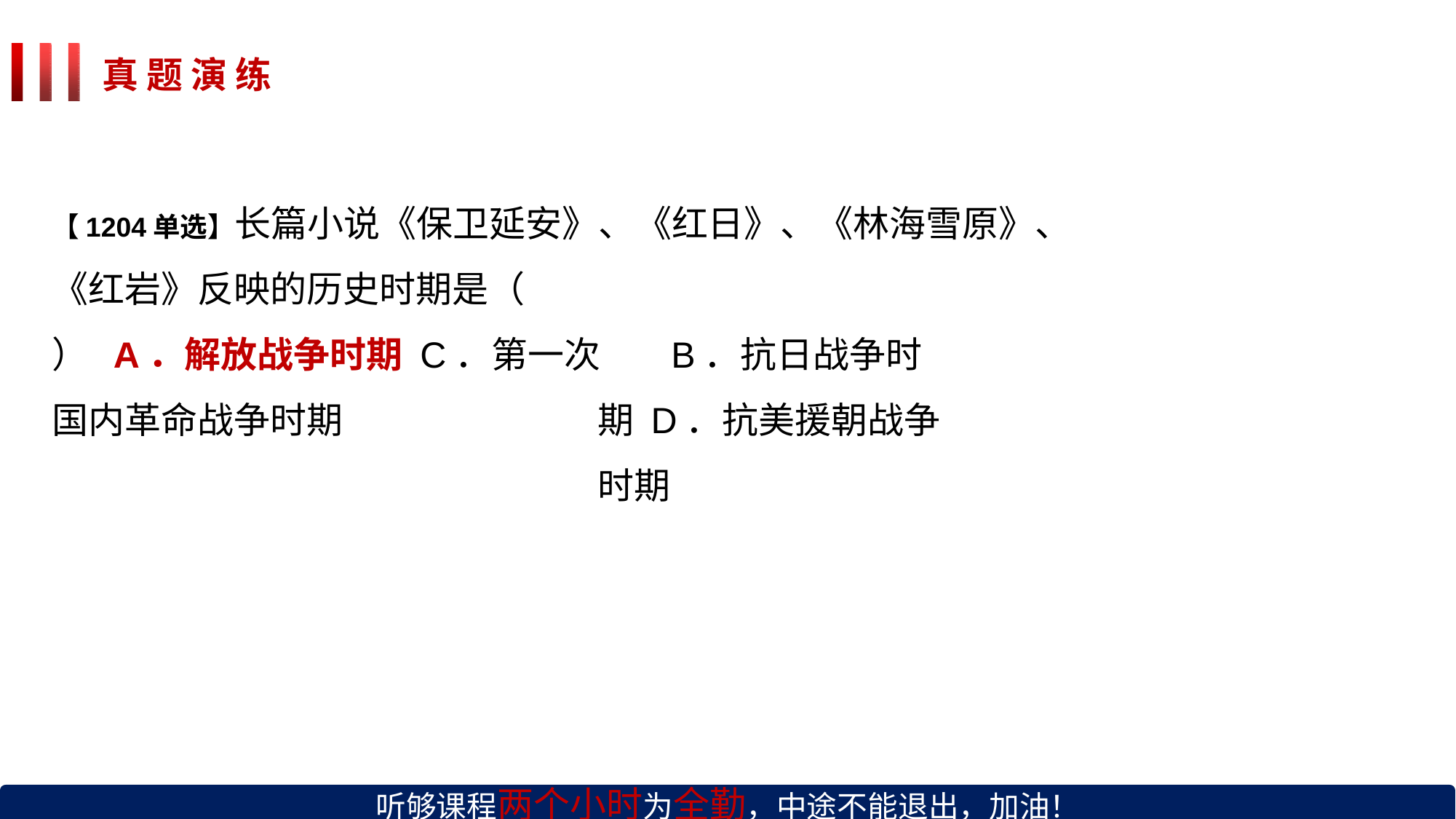

# 真 题 演 练
【1204单选】长篇小说《保卫延安》、《红日》、《林海雪原》、
《红岩》反映的历史时期是（	）  A．解放战争时期 C．第一次国内革命战争时期
B．抗日战争时期 D．抗美援朝战争时期
86

听够课程两个小时为全勤，中途不能退出，加油！